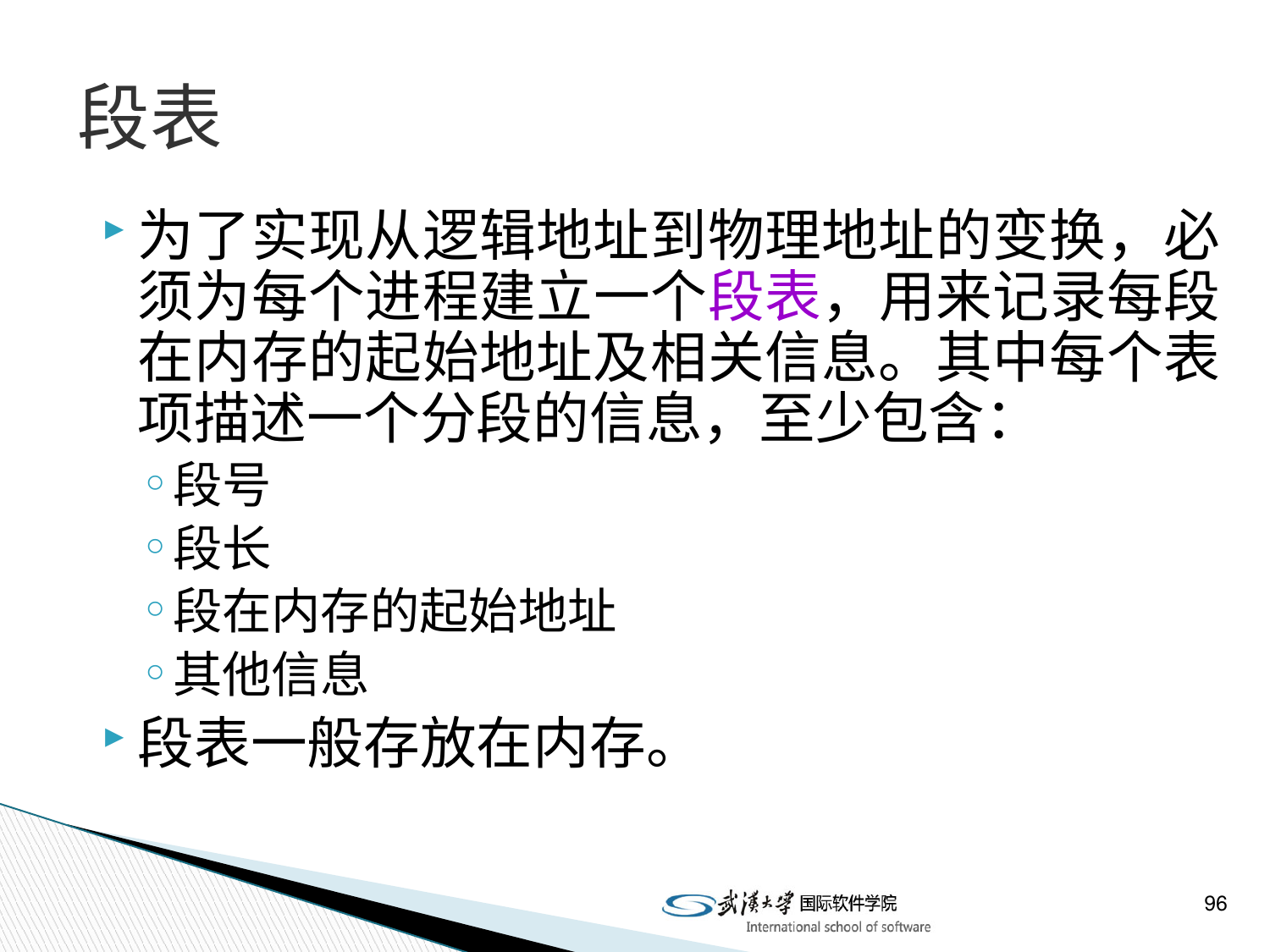

# 段表
为了实现从逻辑地址到物理地址的变换，必须为每个进程建立一个段表，用来记录每段在内存的起始地址及相关信息。其中每个表项描述一个分段的信息，至少包含：
段号
段长
段在内存的起始地址
其他信息
段表一般存放在内存。